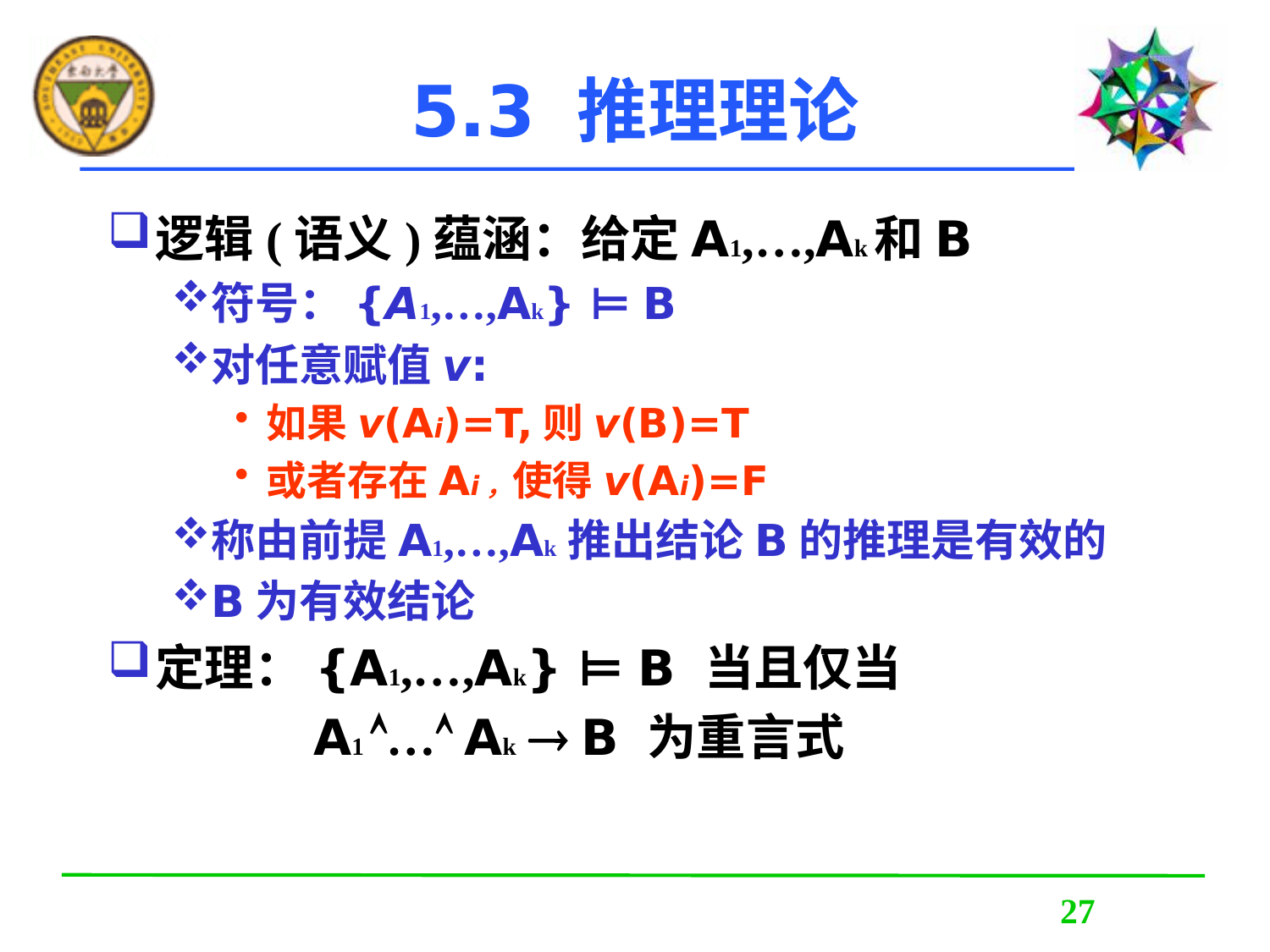

5.3 推理理论
逻辑(语义)蕴涵：给定A1,…,Ak和B
符号：{A1,…,Ak} ⊨ B
对任意赋值v:
如果v(Ai)=T,则v(B)=T
或者存在Ai，使得v(Ai)=F
称由前提A1,…,Ak 推出结论B的推理是有效的
B为有效结论
定理：{A1,…,Ak} ⊨ B 当且仅当
            A1 ∧…∧ Ak → B 为重言式